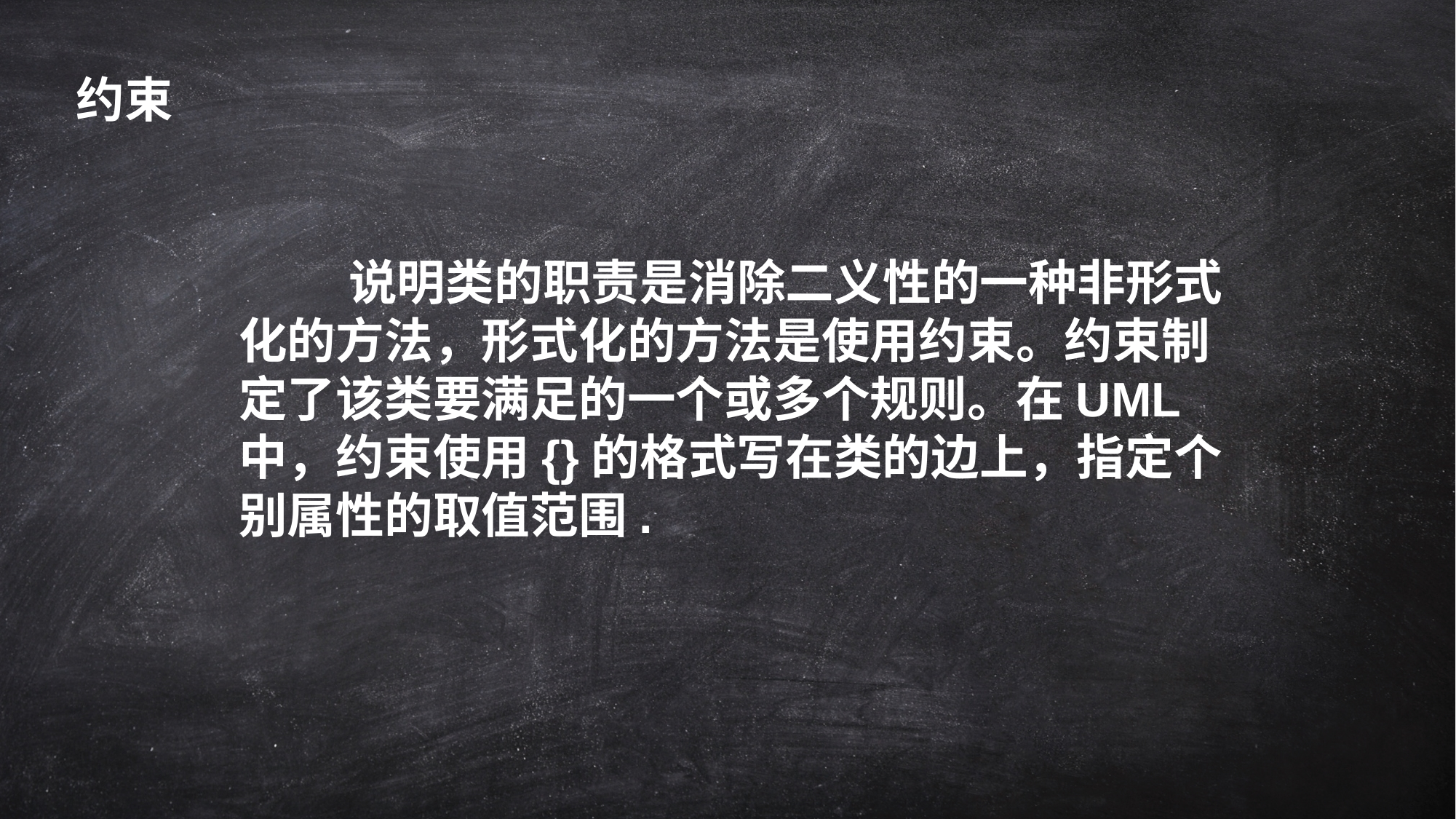

约束
         说明类的职责是消除二义性的一种非形式化的方法，形式化的方法是使用约束。约束制定了该类要满足的一个或多个规则。在UML中，约束使用{}的格式写在类的边上，指定个别属性的取值范围.